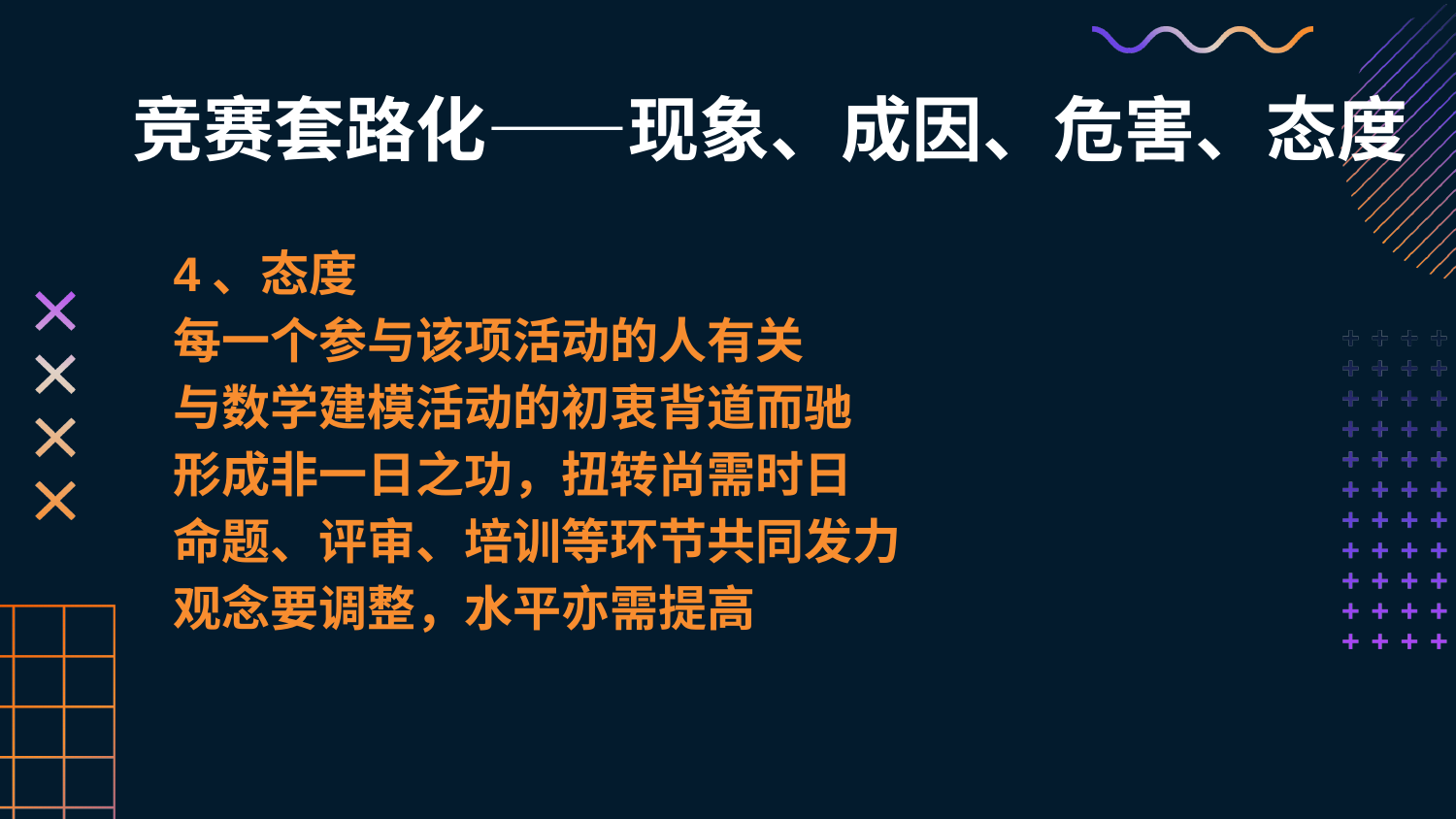

# 竞赛套路化——现象、成因、危害、态度
4、态度
每一个参与该项活动的人有关
与数学建模活动的初衷背道而驰
形成非一日之功，扭转尚需时日
命题、评审、培训等环节共同发力
观念要调整，水平亦需提高